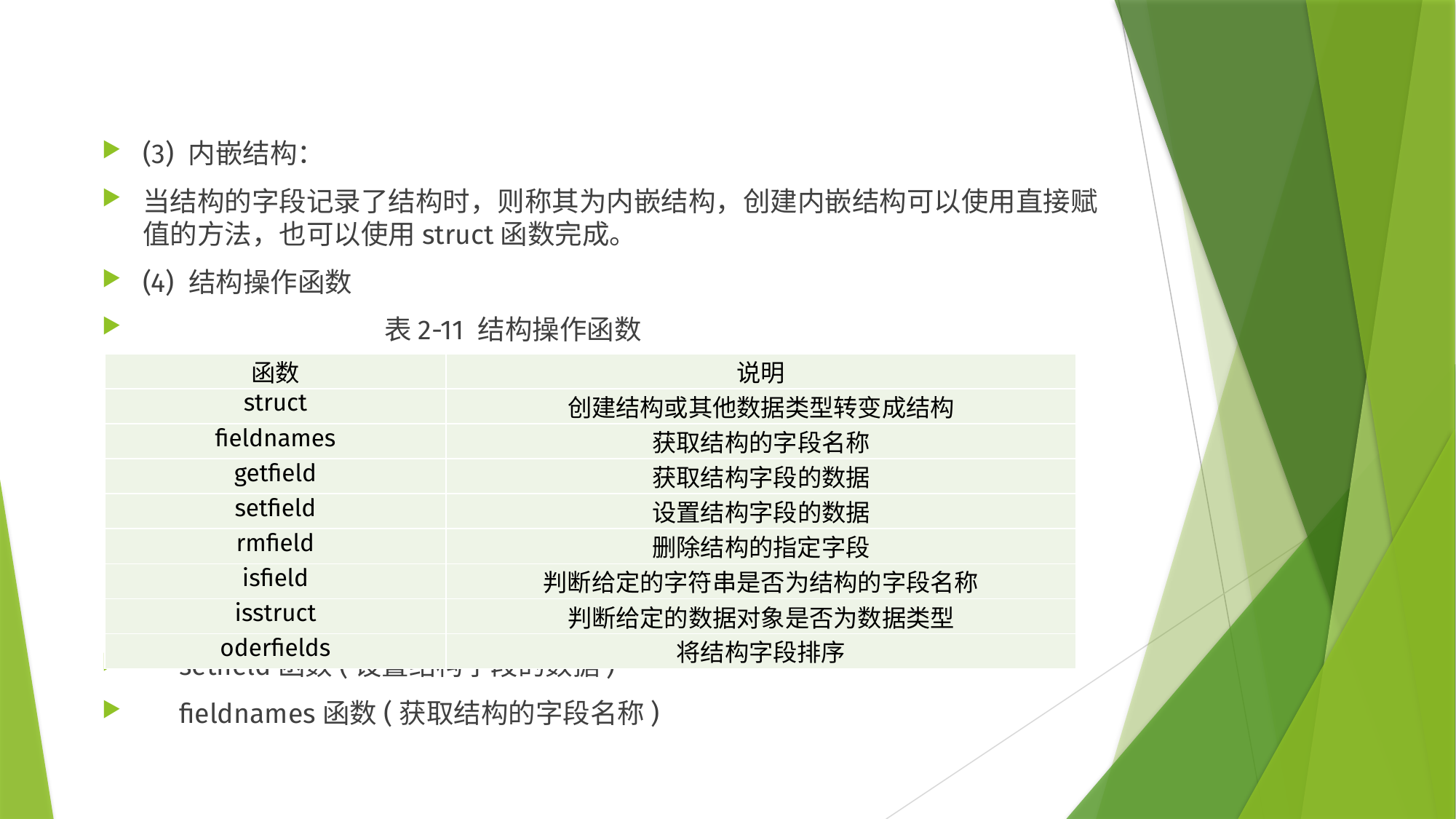

(3) 内嵌结构：
当结构的字段记录了结构时，则称其为内嵌结构，创建内嵌结构可以使用直接赋值的方法，也可以使用struct函数完成。
(4) 结构操作函数
                                      表2-11 结构操作函数

     setfield函数(设置结构字段的数据)
     fieldnames函数(获取结构的字段名称)

| 函数 | 说明 |
| --- | --- |
| struct | 创建结构或其他数据类型转变成结构 |
| fieldnames | 获取结构的字段名称 |
| getfield | 获取结构字段的数据 |
| setfield | 设置结构字段的数据 |
| rmfield | 删除结构的指定字段 |
| isfield | 判断给定的字符串是否为结构的字段名称 |
| isstruct | 判断给定的数据对象是否为数据类型 |
| oderfields | 将结构字段排序 |